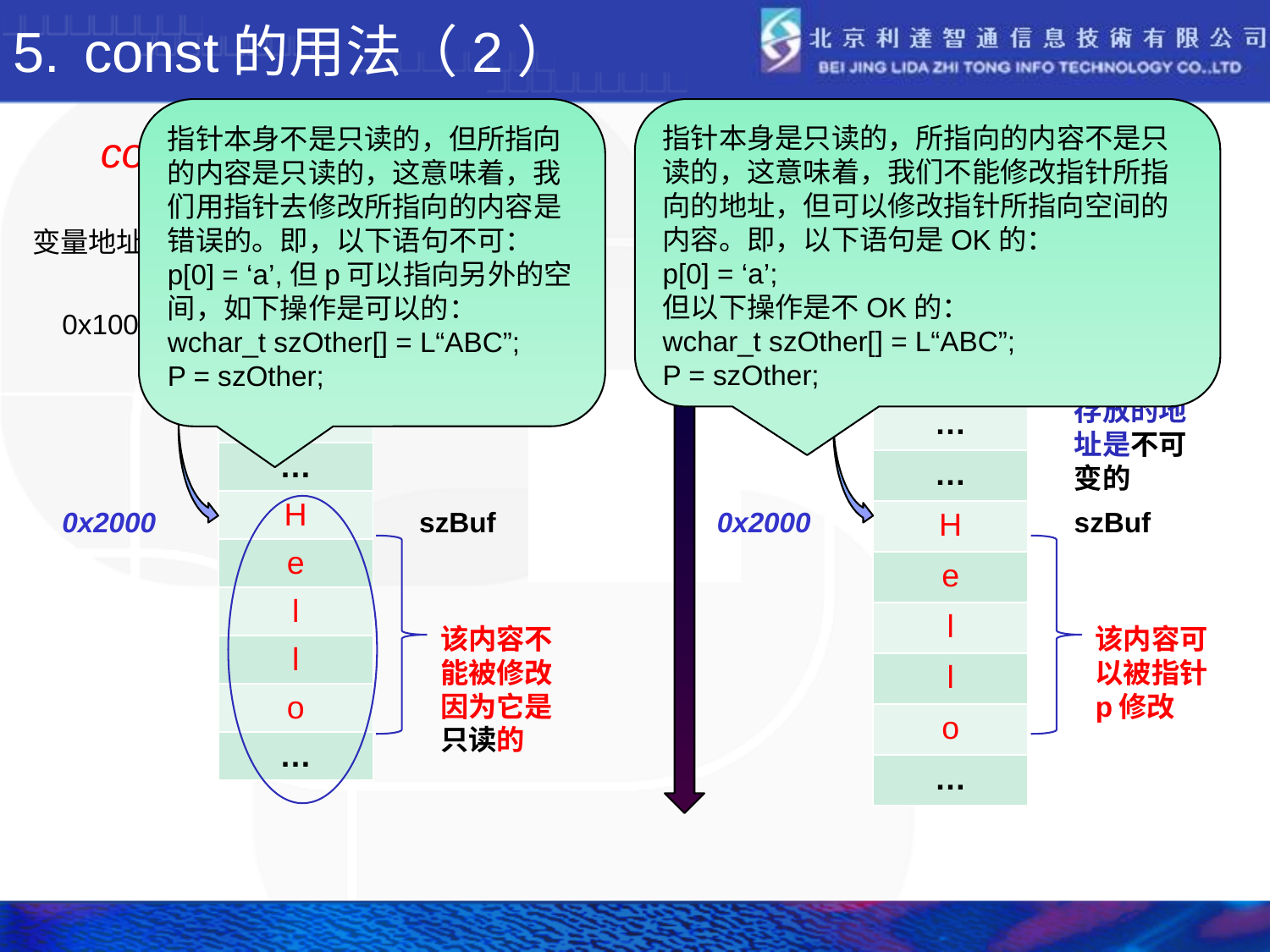

# const的用法（2）
指针本身不是只读的，但所指向的内容是只读的，这意味着，我们用指针去修改所指向的内容是错误的。即，以下语句不可：p[0] = ‘a’,但p可以指向另外的空间，如下操作是可以的：
wchar_t szOther[] = L“ABC”;
P = szOther;
指针本身是只读的，所指向的内容不是只读的，这意味着，我们不能修改指针所指向的地址，但可以修改指针所指向空间的内容。即，以下语句是OK的：
p[0] = ‘a’;
但以下操作是不OK的：
wchar_t szOther[] = L“ABC”;
P = szOther;
const wchar_t* p = szBuf;
wchar_t* const p = szBuf;
变量地址空间
内存内容
变量名称
变量地址空间
内存内容
变量名称

p
p
| 0x2000 |
| --- |
| … |
| … |
| … |
| H |
| e |
| l |
| l |
| o |
| … |
| 0x2000 |
| --- |
| … |
| … |
| … |
| H |
| e |
| l |
| l |
| o |
| … |
0x1000
0x1000

存放的地址是不可变的

0x2000
szBuf
0x2000
szBuf

该内容不能被修改
因为它是只读的
该内容可以被指针p修改